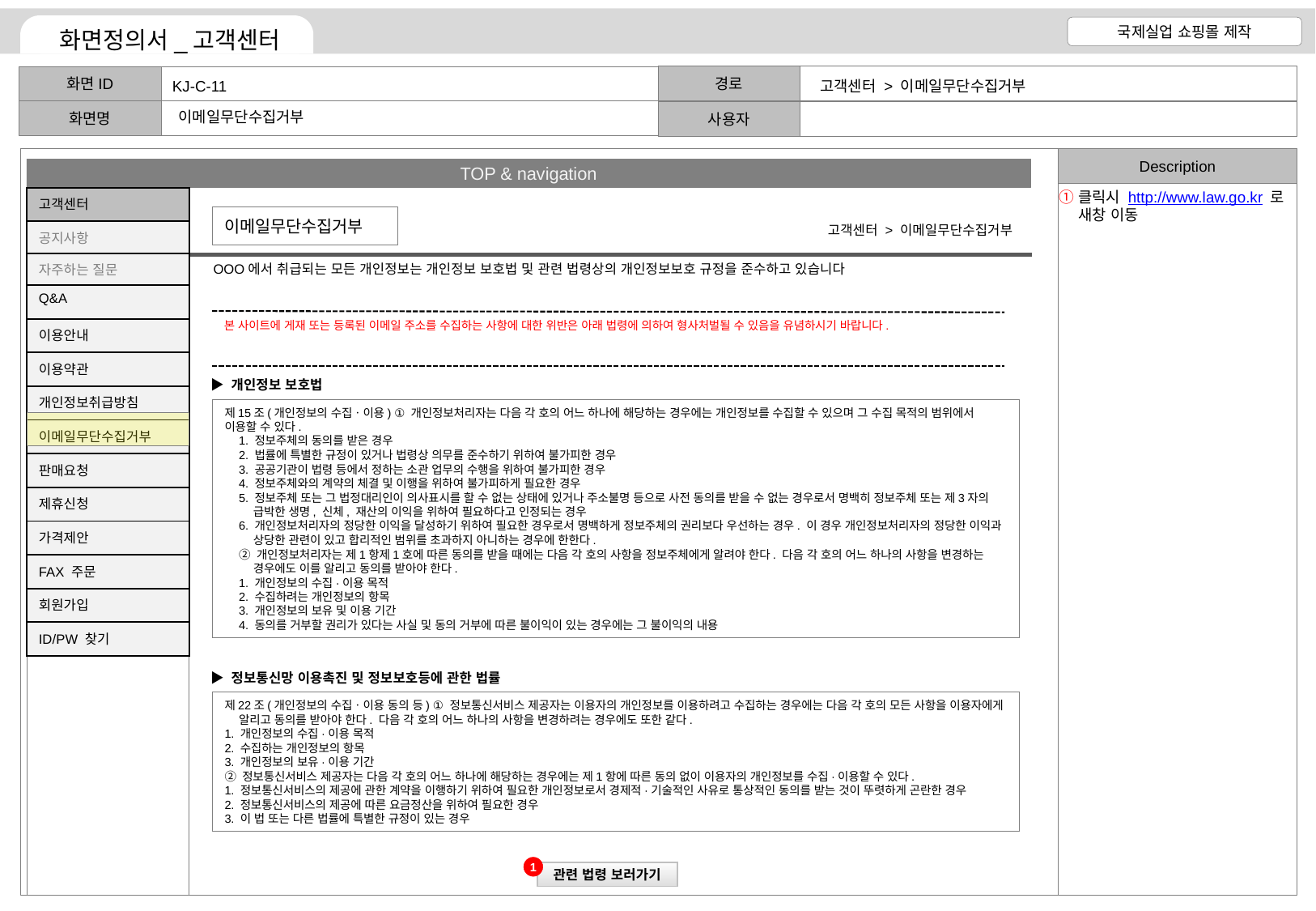

KJ-C-11
고객센터 > 이메일무단수집거부
이메일무단수집거부
클릭시 http://www.law.go.kr 로 새창 이동
이메일무단수집거부
고객센터 > 이메일무단수집거부
OOO에서 취급되는 모든 개인정보는 개인정보 보호법 및 관련 법령상의 개인정보보호 규정을 준수하고 있습니다
본 사이트에 게재 또는 등록된 이메일 주소를 수집하는 사항에 대한 위반은 아래 법령에 의하여 형사처벌될 수 있음을 유념하시기 바랍니다.
▶ 개인정보 보호법
제15조(개인정보의 수집ㆍ이용) ① 개인정보처리자는 다음 각 호의 어느 하나에 해당하는 경우에는 개인정보를 수집할 수 있으며 그 수집 목적의 범위에서 이용할 수 있다.
1. 정보주체의 동의를 받은 경우
2. 법률에 특별한 규정이 있거나 법령상 의무를 준수하기 위하여 불가피한 경우
3. 공공기관이 법령 등에서 정하는 소관 업무의 수행을 위하여 불가피한 경우
4. 정보주체와의 계약의 체결 및 이행을 위하여 불가피하게 필요한 경우
5. 정보주체 또는 그 법정대리인이 의사표시를 할 수 없는 상태에 있거나 주소불명 등으로 사전 동의를 받을 수 없는 경우로서 명백히 정보주체 또는 제3자의 급박한 생명, 신체, 재산의 이익을 위하여 필요하다고 인정되는 경우
6. 개인정보처리자의 정당한 이익을 달성하기 위하여 필요한 경우로서 명백하게 정보주체의 권리보다 우선하는 경우. 이 경우 개인정보처리자의 정당한 이익과 상당한 관련이 있고 합리적인 범위를 초과하지 아니하는 경우에 한한다.
② 개인정보처리자는 제1항제1호에 따른 동의를 받을 때에는 다음 각 호의 사항을 정보주체에게 알려야 한다. 다음 각 호의 어느 하나의 사항을 변경하는 경우에도 이를 알리고 동의를 받아야 한다.
1. 개인정보의 수집·이용 목적
2. 수집하려는 개인정보의 항목
3. 개인정보의 보유 및 이용 기간
4. 동의를 거부할 권리가 있다는 사실 및 동의 거부에 따른 불이익이 있는 경우에는 그 불이익의 내용

▶ 정보통신망 이용촉진 및 정보보호등에 관한 법률
제22조(개인정보의 수집ㆍ이용 동의 등) ① 정보통신서비스 제공자는 이용자의 개인정보를 이용하려고 수집하는 경우에는 다음 각 호의 모든 사항을 이용자에게 알리고 동의를 받아야 한다. 다음 각 호의 어느 하나의 사항을 변경하려는 경우에도 또한 같다.
1. 개인정보의 수집·이용 목적
2. 수집하는 개인정보의 항목
3. 개인정보의 보유·이용 기간
② 정보통신서비스 제공자는 다음 각 호의 어느 하나에 해당하는 경우에는 제1항에 따른 동의 없이 이용자의 개인정보를 수집·이용할 수 있다.
1. 정보통신서비스의 제공에 관한 계약을 이행하기 위하여 필요한 개인정보로서 경제적·기술적인 사유로 통상적인 동의를 받는 것이 뚜렷하게 곤란한 경우
2. 정보통신서비스의 제공에 따른 요금정산을 위하여 필요한 경우
3. 이 법 또는 다른 법률에 특별한 규정이 있는 경우
1
관련 법령 보러가기